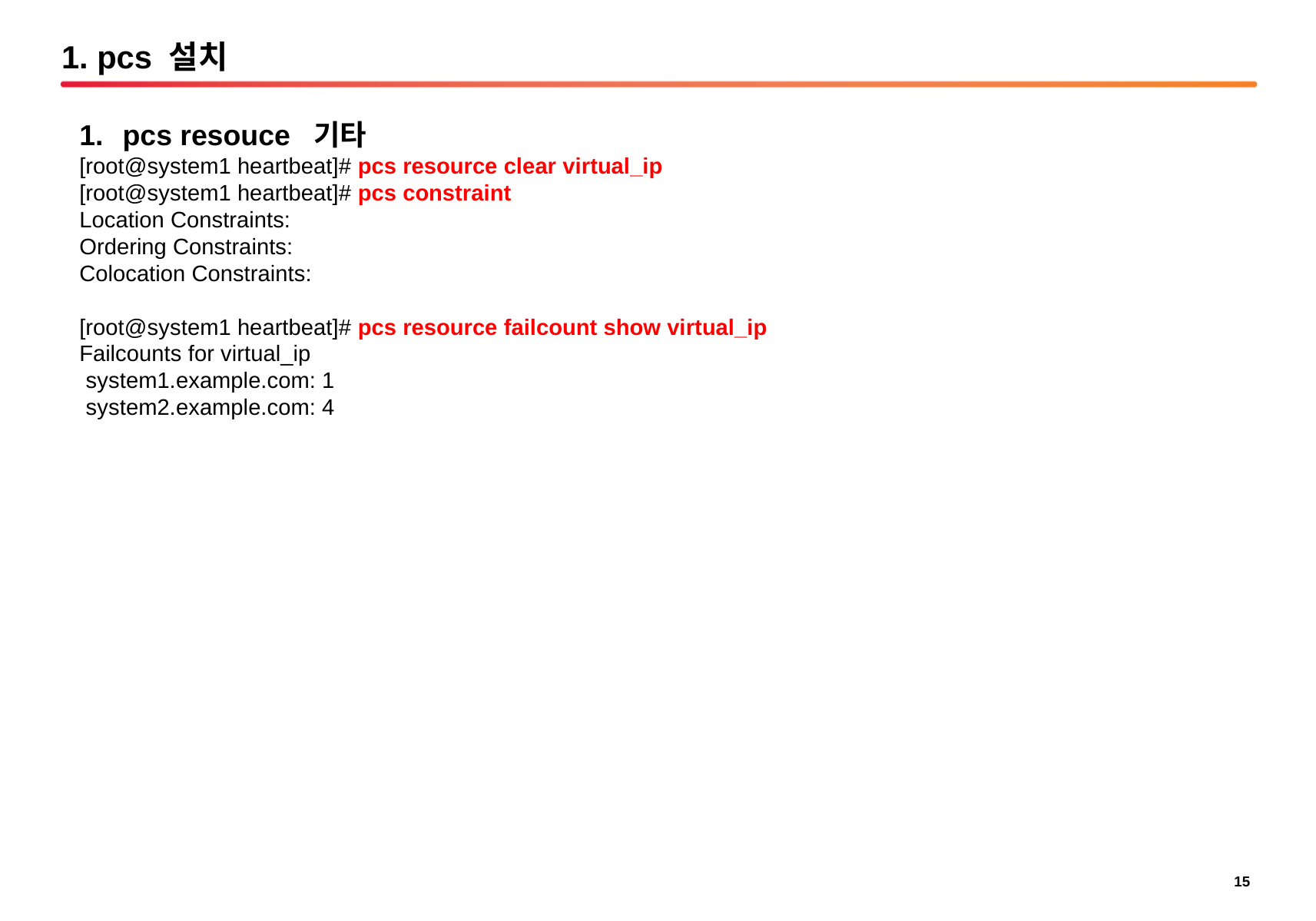

# 1. pcs 설치
pcs resouce  기타
[root@system1 heartbeat]# pcs resource clear virtual_ip
[root@system1 heartbeat]# pcs constraint
Location Constraints:
Ordering Constraints:
Colocation Constraints:

[root@system1 heartbeat]# pcs resource failcount show virtual_ip
Failcounts for virtual_ip
 system1.example.com: 1
 system2.example.com: 4